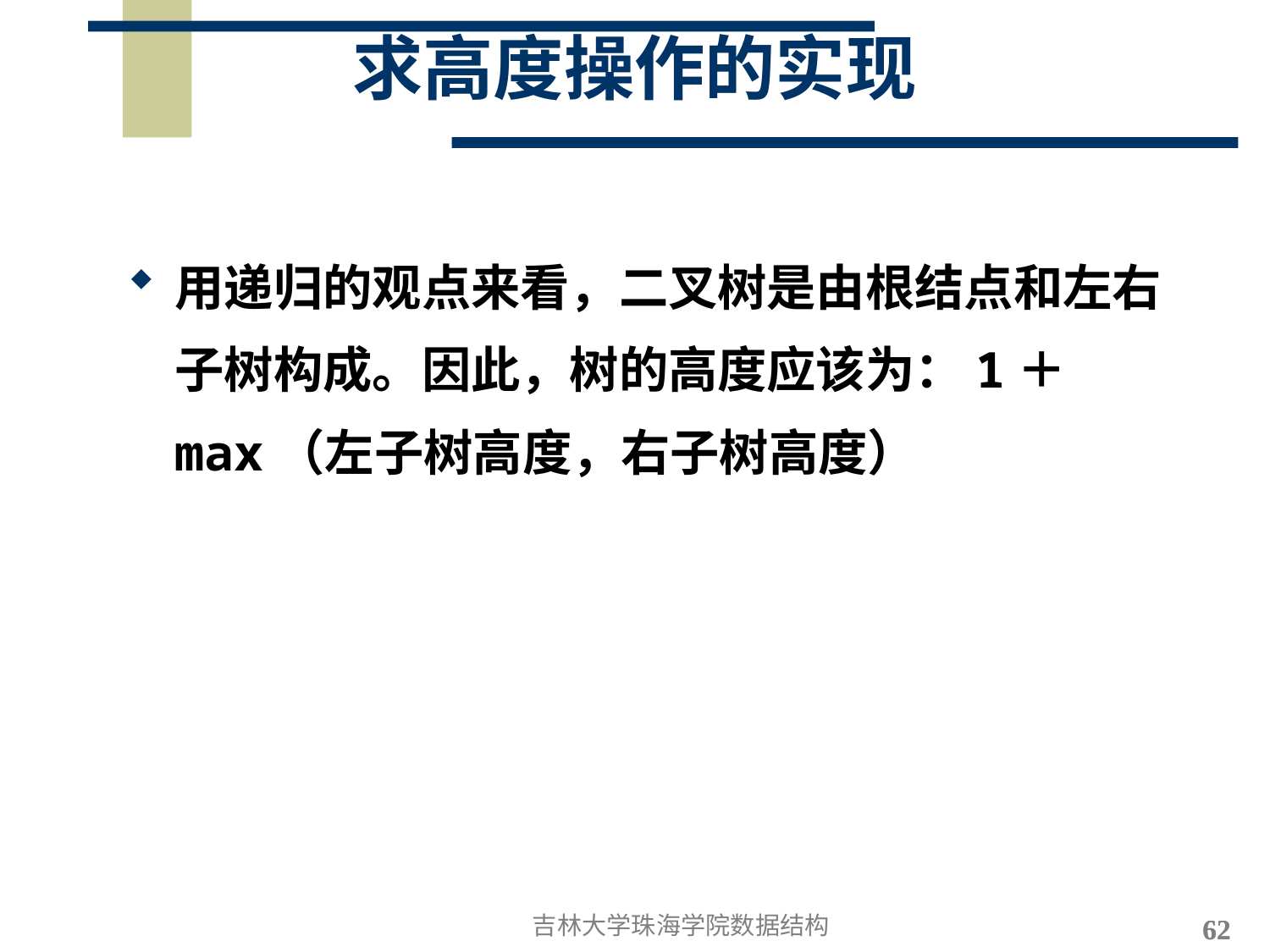

# 求高度操作的实现
用递归的观点来看，二叉树是由根结点和左右子树构成。因此，树的高度应该为：1＋max（左子树高度，右子树高度）
62
吉林大学珠海学院数据结构